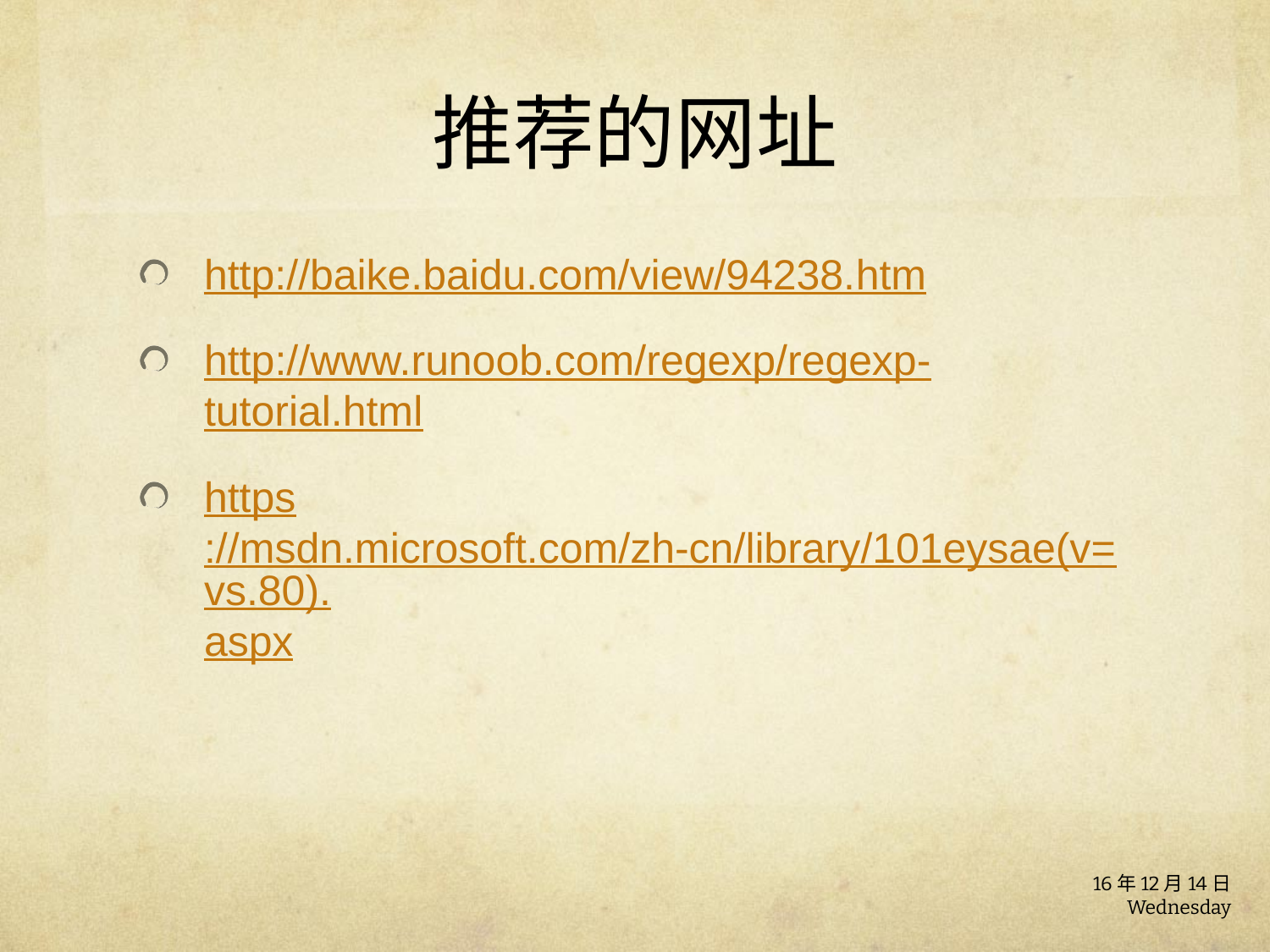

# 推荐的网址
http://baike.baidu.com/view/94238.htm
http://www.runoob.com/regexp/regexp-tutorial.html
https://msdn.microsoft.com/zh-cn/library/101eysae(v=vs.80).aspx

16年12月14日 Wednesday